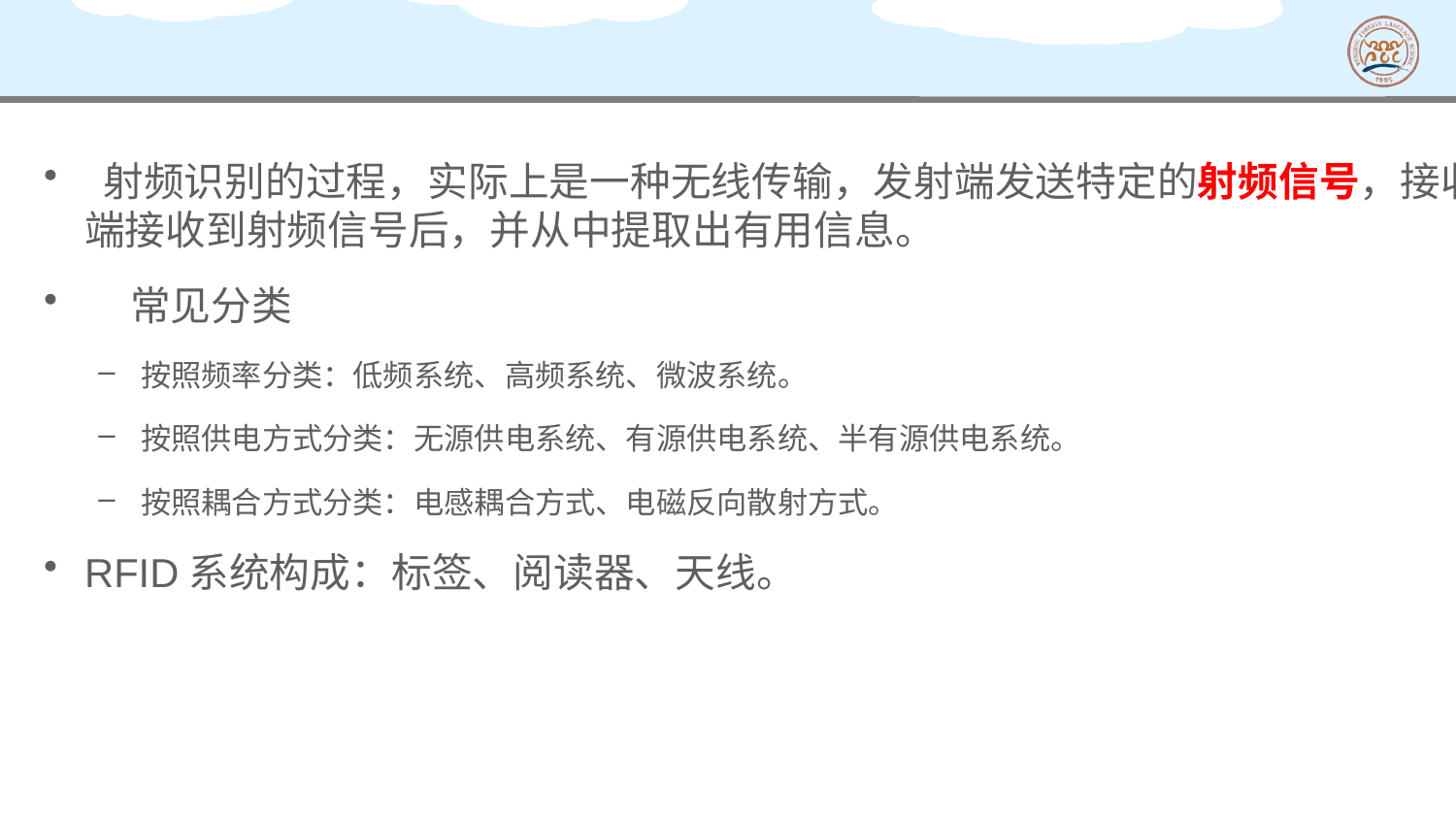

射频识别的过程，实际上是一种无线传输，发射端发送特定的射频信号，接收端接收到射频信号后，并从中提取出有用信息。
    常见分类
按照频率分类：低频系统、高频系统、微波系统。
按照供电方式分类：无源供电系统、有源供电系统、半有源供电系统。
按照耦合方式分类：电感耦合方式、电磁反向散射方式。
RFID系统构成：标签、阅读器、天线。